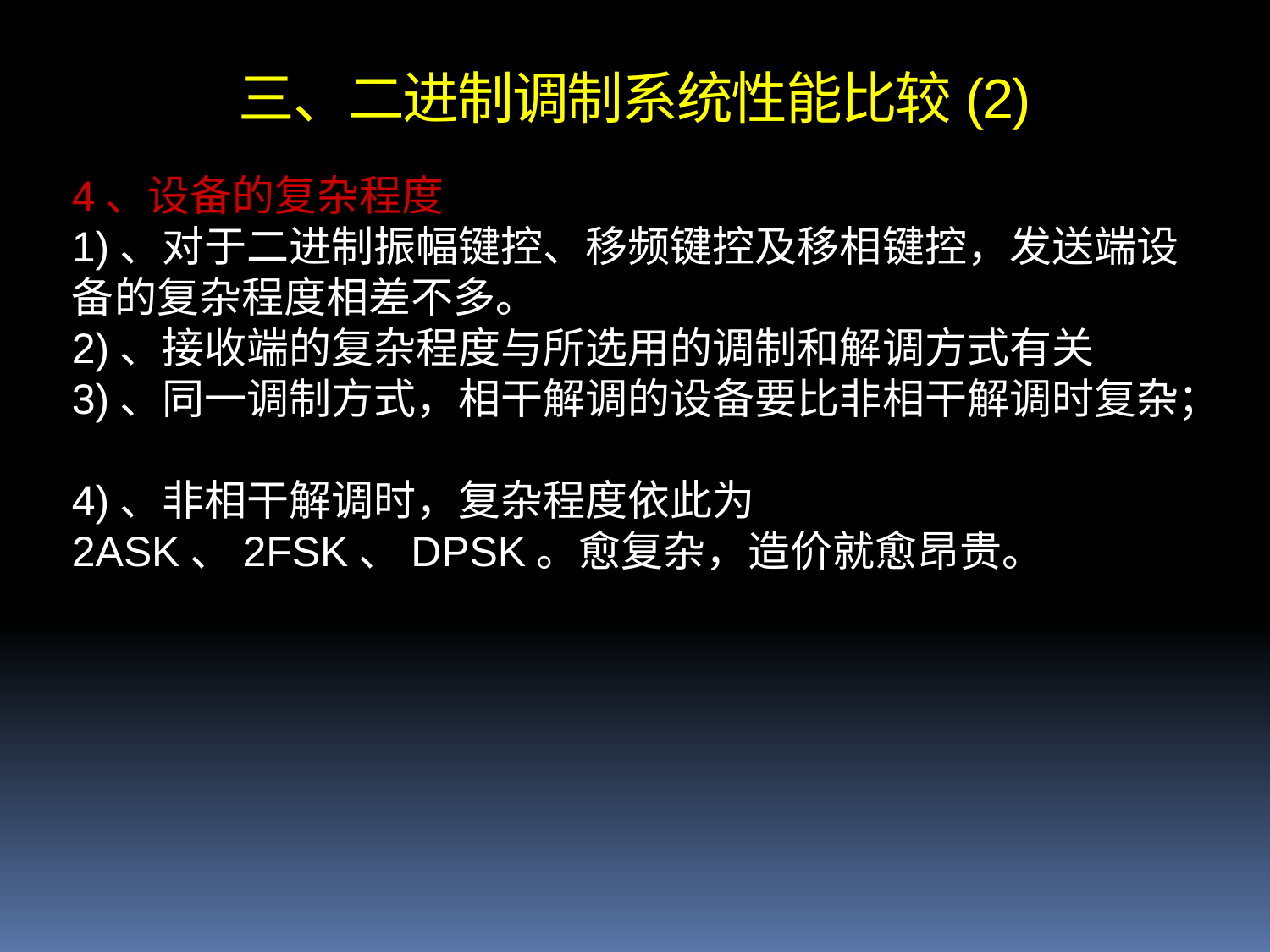

# 三、二进制调制系统性能比较(2)
4、设备的复杂程度
1)、对于二进制振幅键控、移频键控及移相键控，发送端设备的复杂程度相差不多。
2)、接收端的复杂程度与所选用的调制和解调方式有关
3)、同一调制方式，相干解调的设备要比非相干解调时复杂；
4)、非相干解调时，复杂程度依此为2ASK、2FSK、DPSK。愈复杂，造价就愈昂贵。